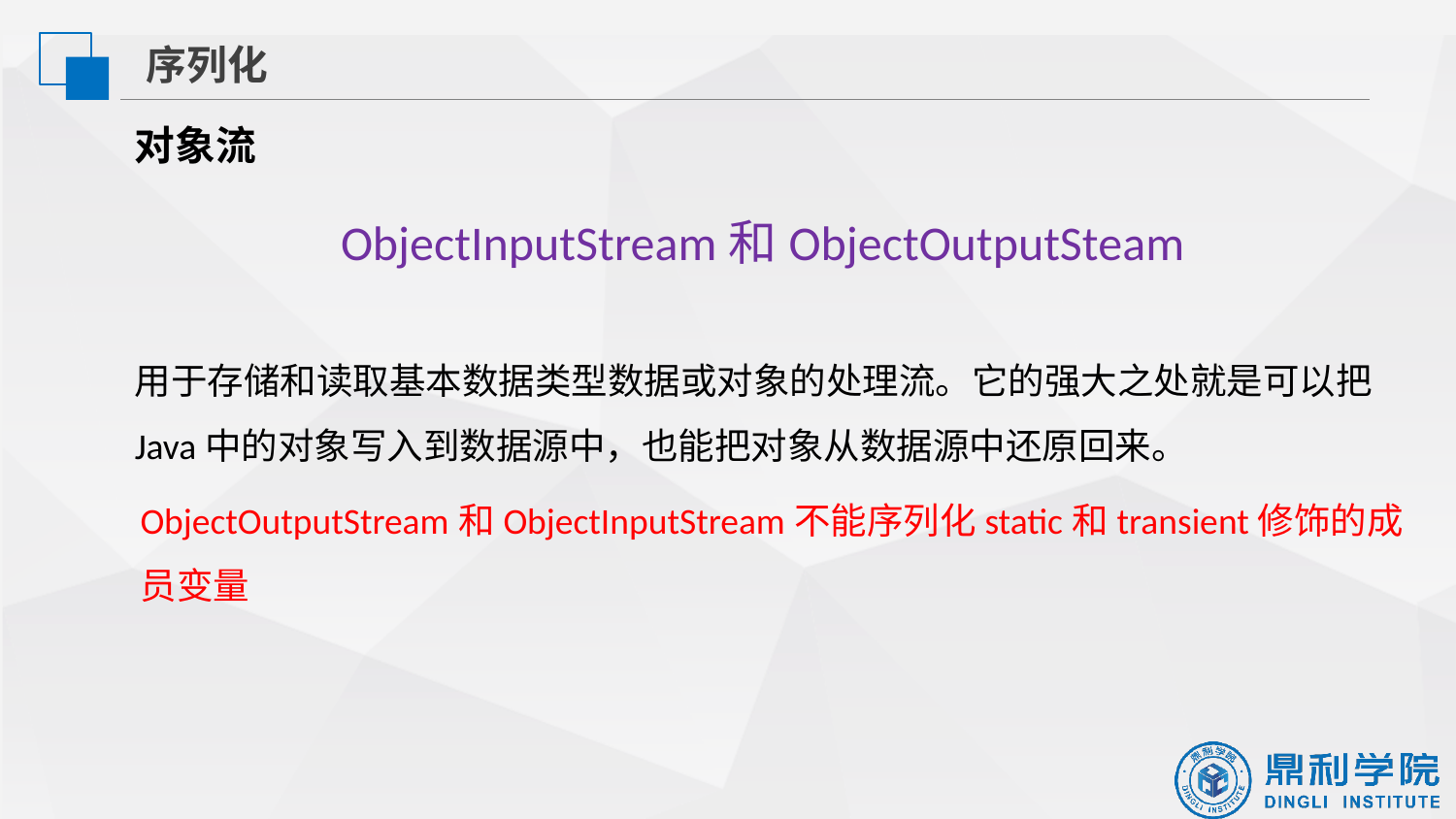

序列化
对象流
ObjectInputStream和ObjectOutputSteam

用于存储和读取基本数据类型数据或对象的处理流。它的强大之处就是可以把Java中的对象写入到数据源中，也能把对象从数据源中还原回来。
ObjectOutputStream和ObjectInputStream不能序列化static和transient修饰的成员变量